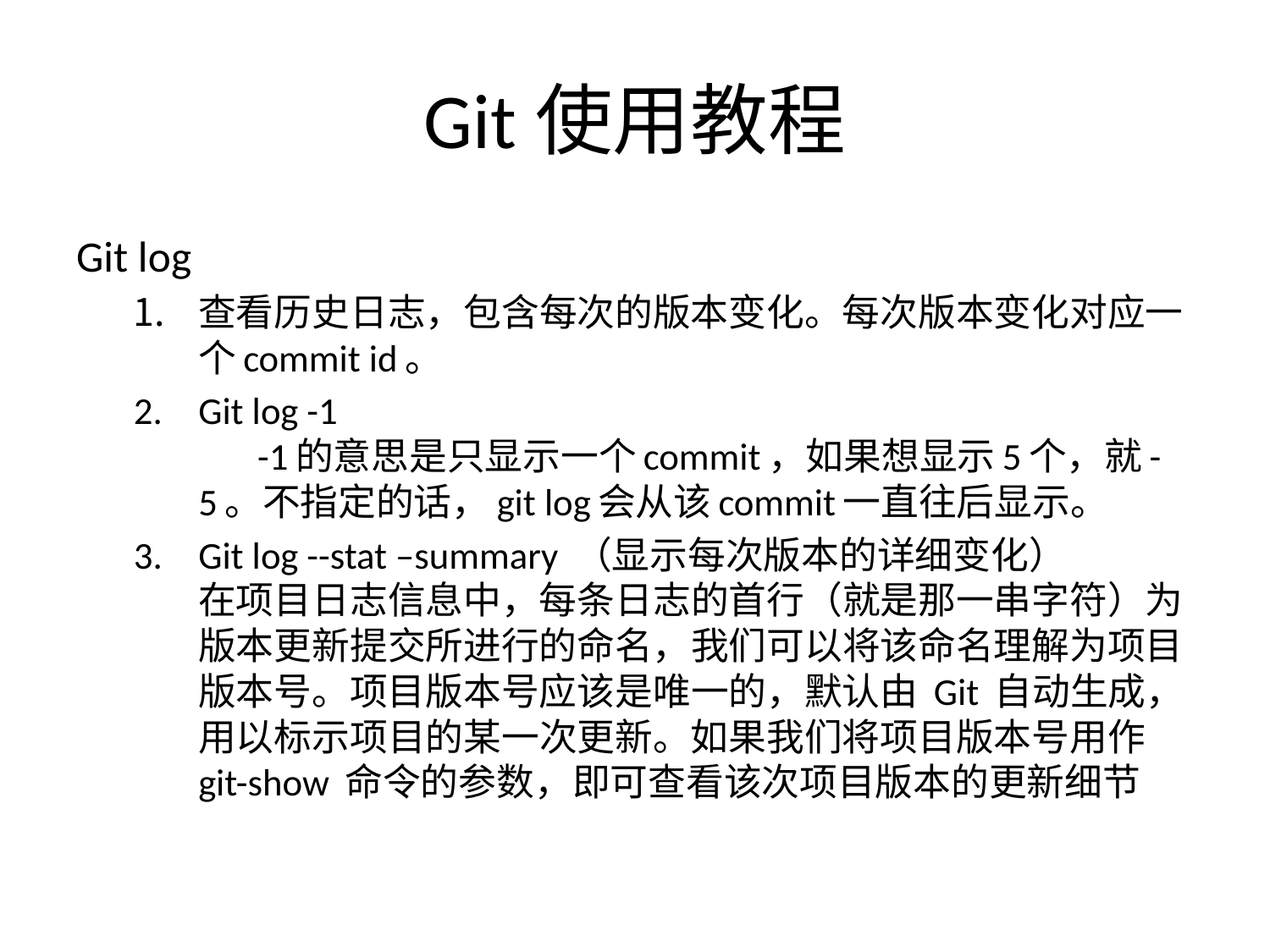

# Git使用教程
Git log
查看历史日志，包含每次的版本变化。每次版本变化对应一个commit id。
Git log -1 
       -1的意思是只显示一个commit，如果想显示5个，就-5。不指定的话，git log会从该commit一直往后显示。
Git log --stat –summary （显示每次版本的详细变化） 
在项目日志信息中，每条日志的首行（就是那一串字符）为版本更新提交所进行的命名，我们可以将该命名理解为项目版本号。项目版本号应该是唯一的，默认由 Git 自动生成，用以标示项目的某一次更新。如果我们将项目版本号用作git-show 命令的参数，即可查看该次项目版本的更新细节